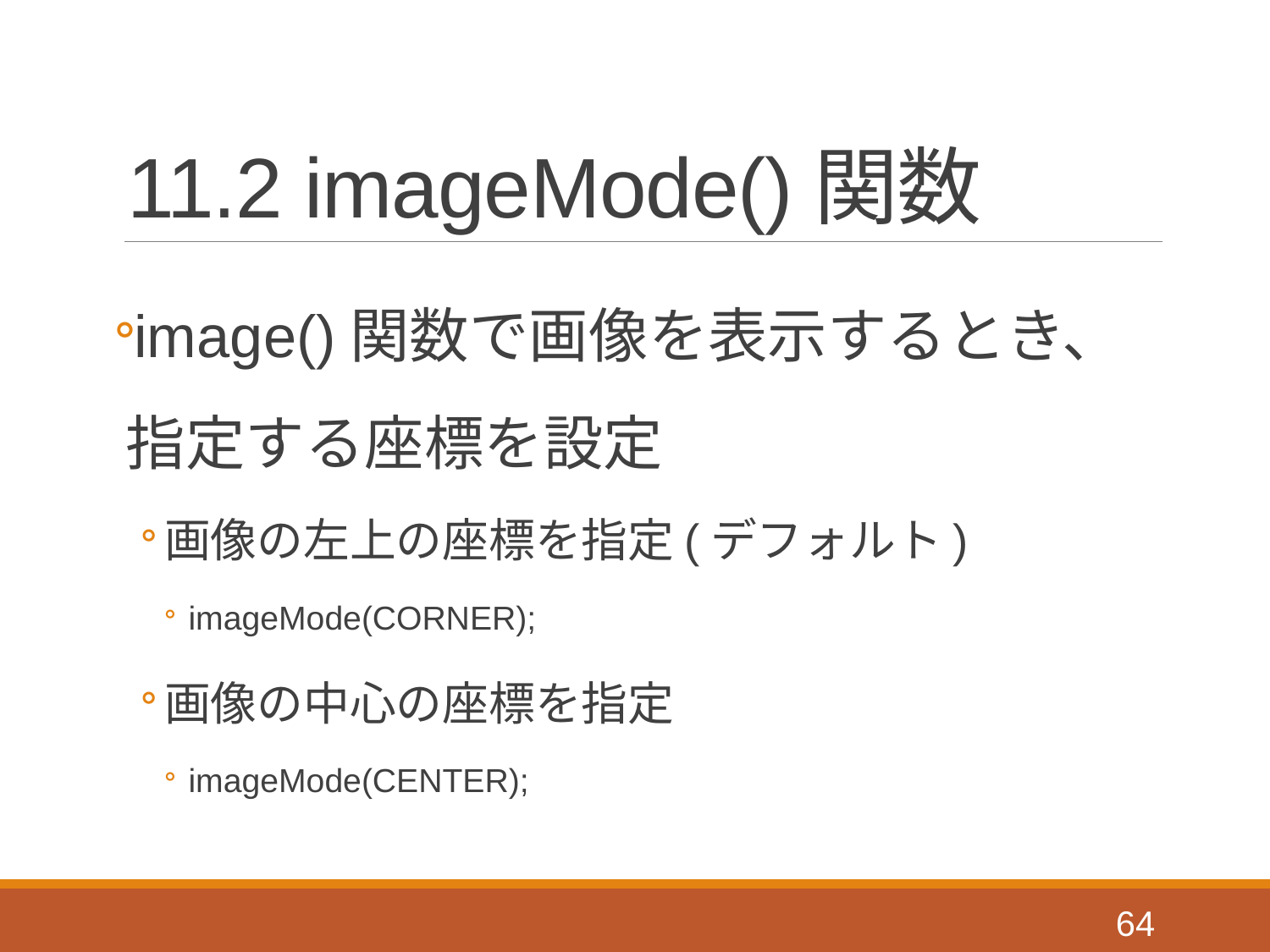

# 11.2 imageMode()関数
image()関数で画像を表示するとき、
指定する座標を設定
画像の左上の座標を指定(デフォルト)
imageMode(CORNER);
画像の中心の座標を指定
imageMode(CENTER);
64